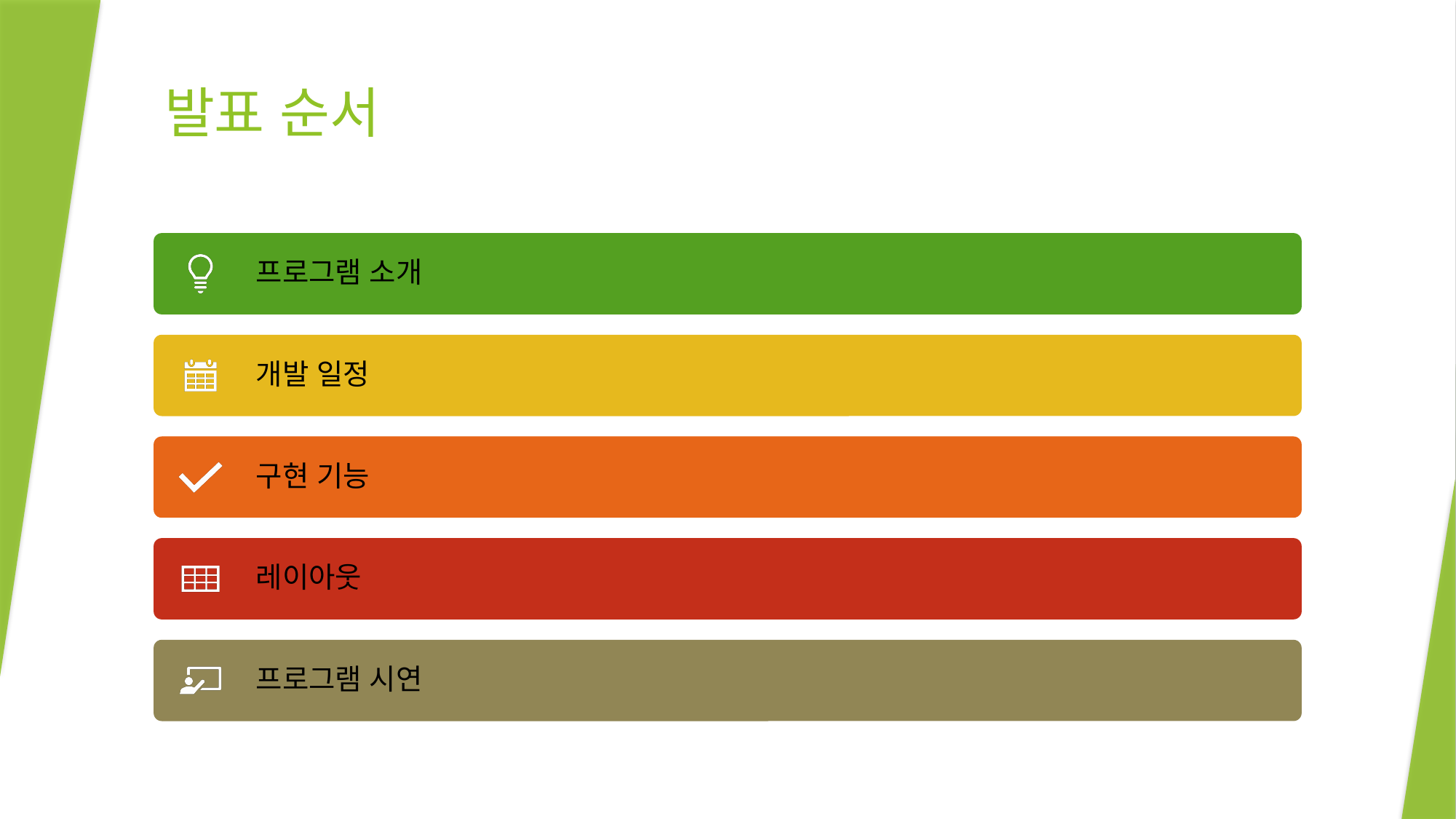

# 발표 순서
프로그램 소개
개발 일정
구현 기능
레이아웃
프로그램 시연